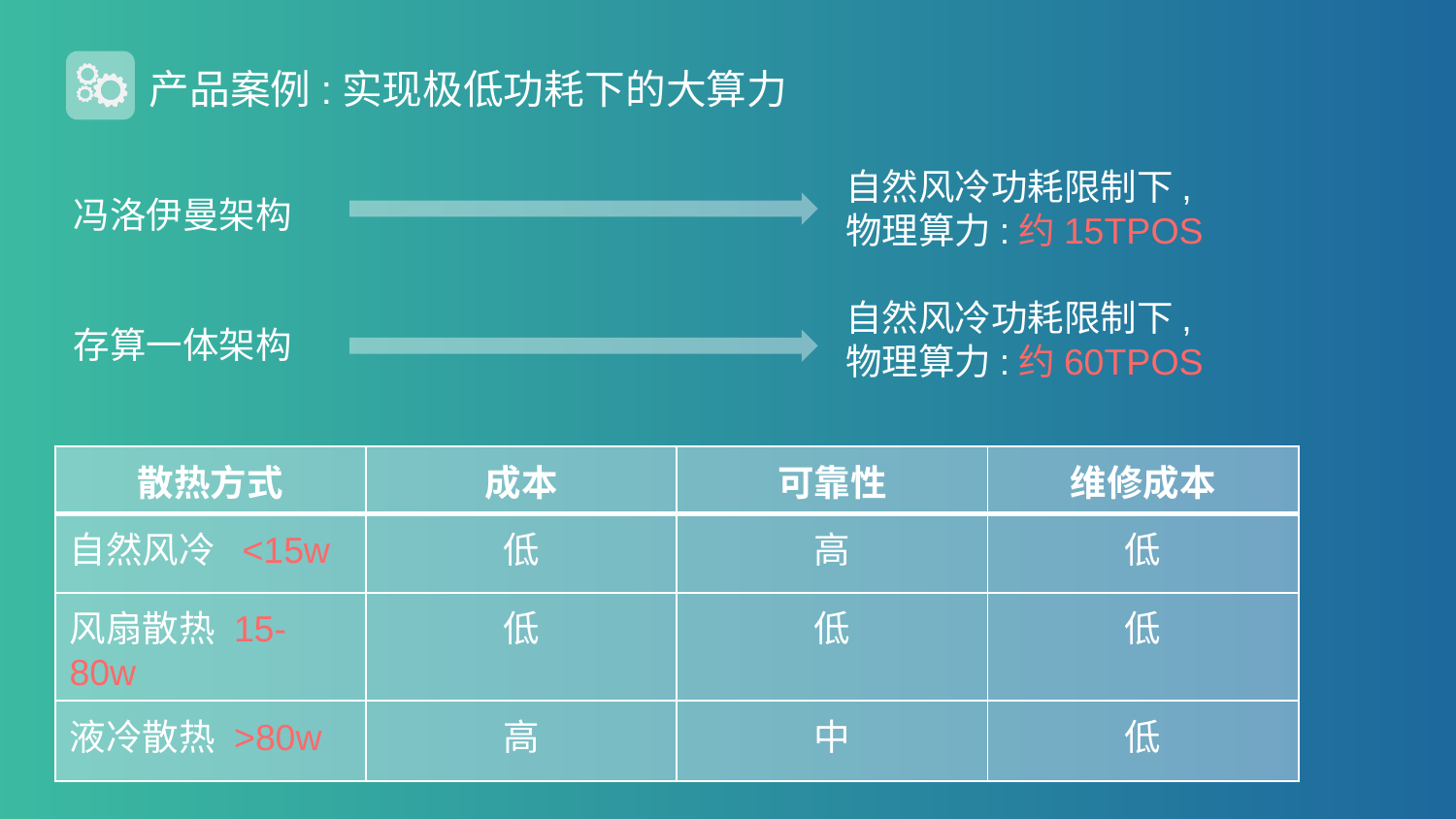

产品案例:实现极低功耗下的大算力
自然风冷功耗限制下,
物理算力:约15TPOS
冯洛伊曼架构

自然风冷功耗限制下,
物理算力:约60TPOS

存算一体架构

| 散热方式 | 成本 | 可靠性 | 维修成本 |
| --- | --- | --- | --- |
| 自然风冷 <15w | 低 | 高 | 低 |
| 风扇散热 15-80w | 低 | 低 | 低 |
| 液冷散热 >80w | 高 | 中 | 低 |